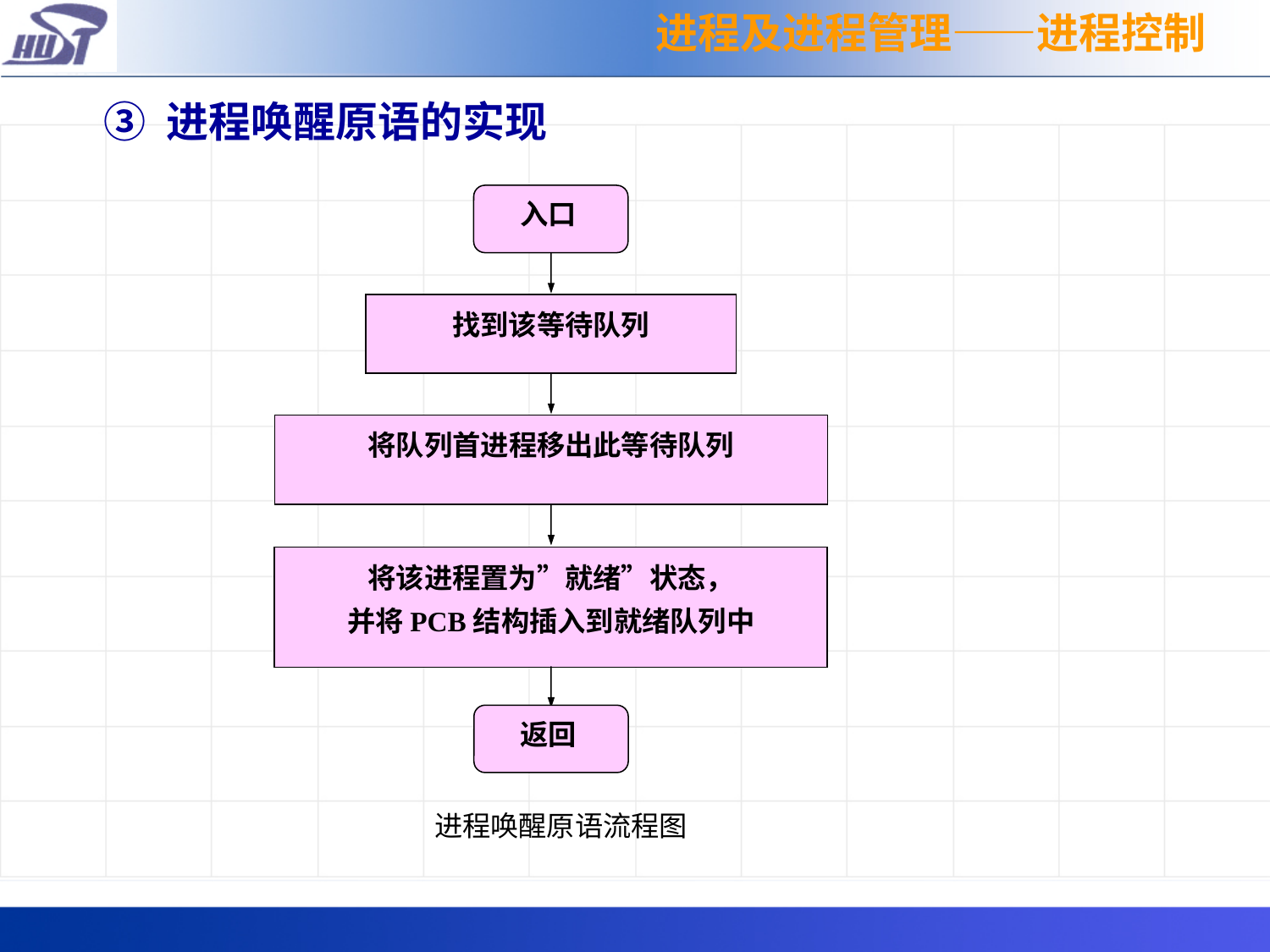

进程及进程管理——进程控制
③ 进程唤醒原语的实现

入口

找到该等待队列

将队列首进程移出此等待队列

将该进程置为”就绪”状态，
并将PCB结构插入到就绪队列中

返回
进程唤醒原语流程图